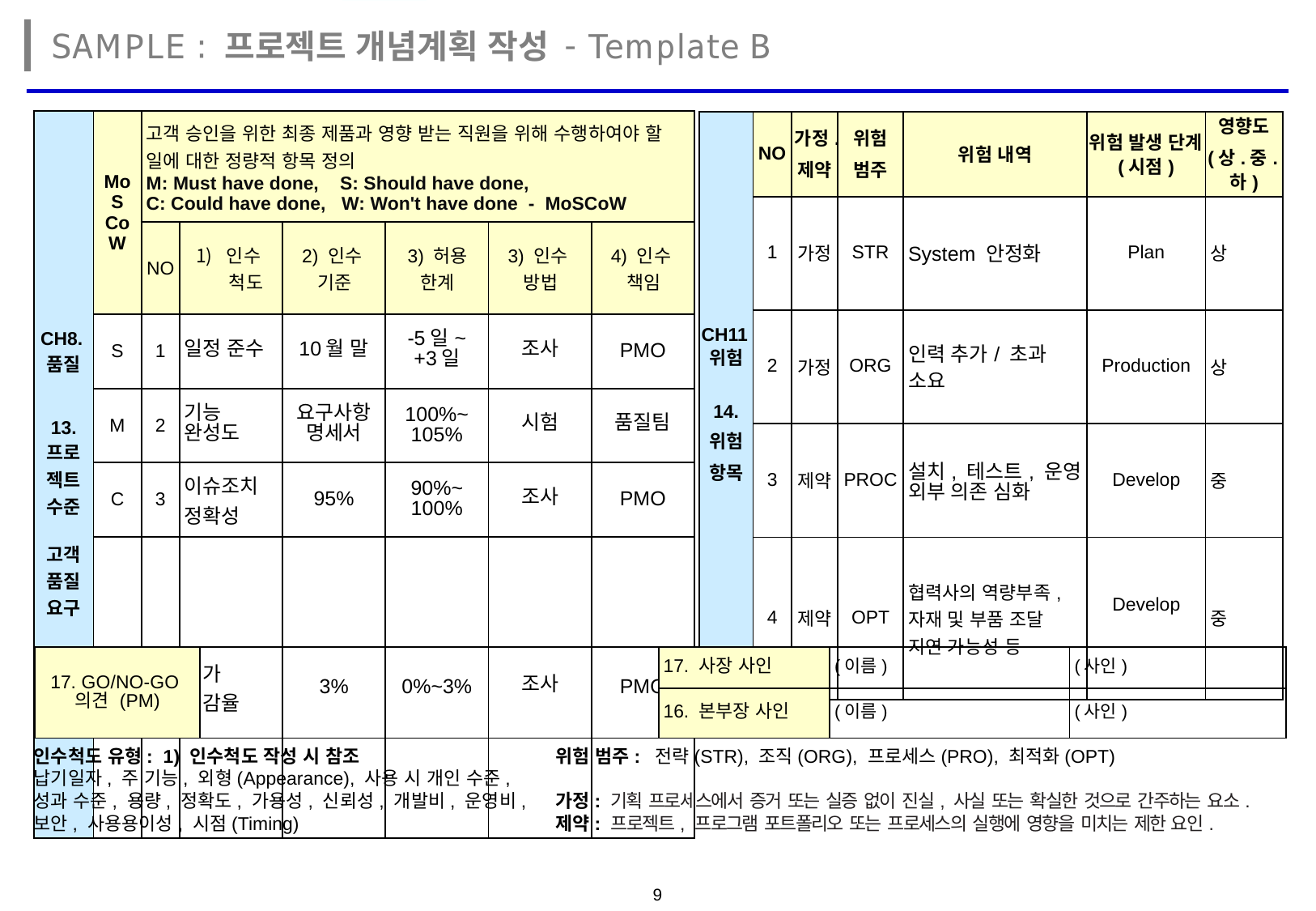

# SAMPLE : 프로젝트 개념계획 작성 - Template B
| CH8.품질 13. 프로젝트 수준 고객 품질요구 | MoS CoW | 고객 승인을 위한 최종 제품과 영향 받는 직원을 위해 수행하여야 할 일에 대한 정량적 항목 정의 M: Must have done, S: Should have done, C: Could have done, W: Won't have done - MoSCoW |  |  |  |  |  |
| --- | --- | --- | --- | --- | --- | --- | --- |
|  |  | NO | 인수 척도 | 2) 인수 기준 | 3) 허용 한계 | 3) 인수 방법 | 4) 인수 책임 |
|  | S | 1 | 일정 준수 | 10월 말 | -5일~ +3일 | 조사 | PMO |
|  | M | 2 | 기능 완성도 | 요구사항 명세서 | 100%~ 105% | 시험 | 품질팀 |
|  | C | 3 | 이슈조치 정확성 | 95% | 90%~ 100% | 조사 | PMO |
|  | W | 4 | 원가 절감율 | 3% | 0%~3% | 조사 | PMO |
| CH11위험 14. 위험 항목 | NO | 가정. 제약 | 위험 범주 | 위험 내역 | 위험 발생 단계(시점) | 영향도 (상.중.하) |
| --- | --- | --- | --- | --- | --- | --- |
|  | 1 | 가정 | STR | System 안정화 | Plan | 상 |
|  | 2 | 가정 | ORG | 인력 추가/ 초과 소요 | Production | 상 |
|  | 3 | 제약 | PROC | 설치, 테스트, 운영 외부 의존 심화 | Develop | 중 |
|  | 4 | 제약 | OPT | 협력사의 역량부족, 자재 및 부품 조달 지연 가능성 등 | Develop | 중 |
| 17. GO/NO-GO 의견 (PM) |  | 17. 사장 사인 | (이름) | (사인) |
| --- | --- | --- | --- | --- |
|  |  | 16. 본부장 사인 | (이름) | (사인) |
인수척도 유형:  1) 인수척도 작성 시 참조
납기일자, 주 기능, 외형(Appearance), 사용 시 개인 수준,
성과 수준, 용량, 정확도, 가용성, 신뢰성, 개발비, 운영비,
보안, 사용용이성, 시점(Timing)
위험 범주:  전략(STR), 조직(ORG), 프로세스(PRO), 최적화(OPT)

가정: 기획 프로세스에서 증거 또는 실증 없이 진실, 사실 또는 확실한 것으로 간주하는 요소.
제약: 프로젝트, 프로그램 포트폴리오 또는 프로세스의 실행에 영향을 미치는 제한 요인.